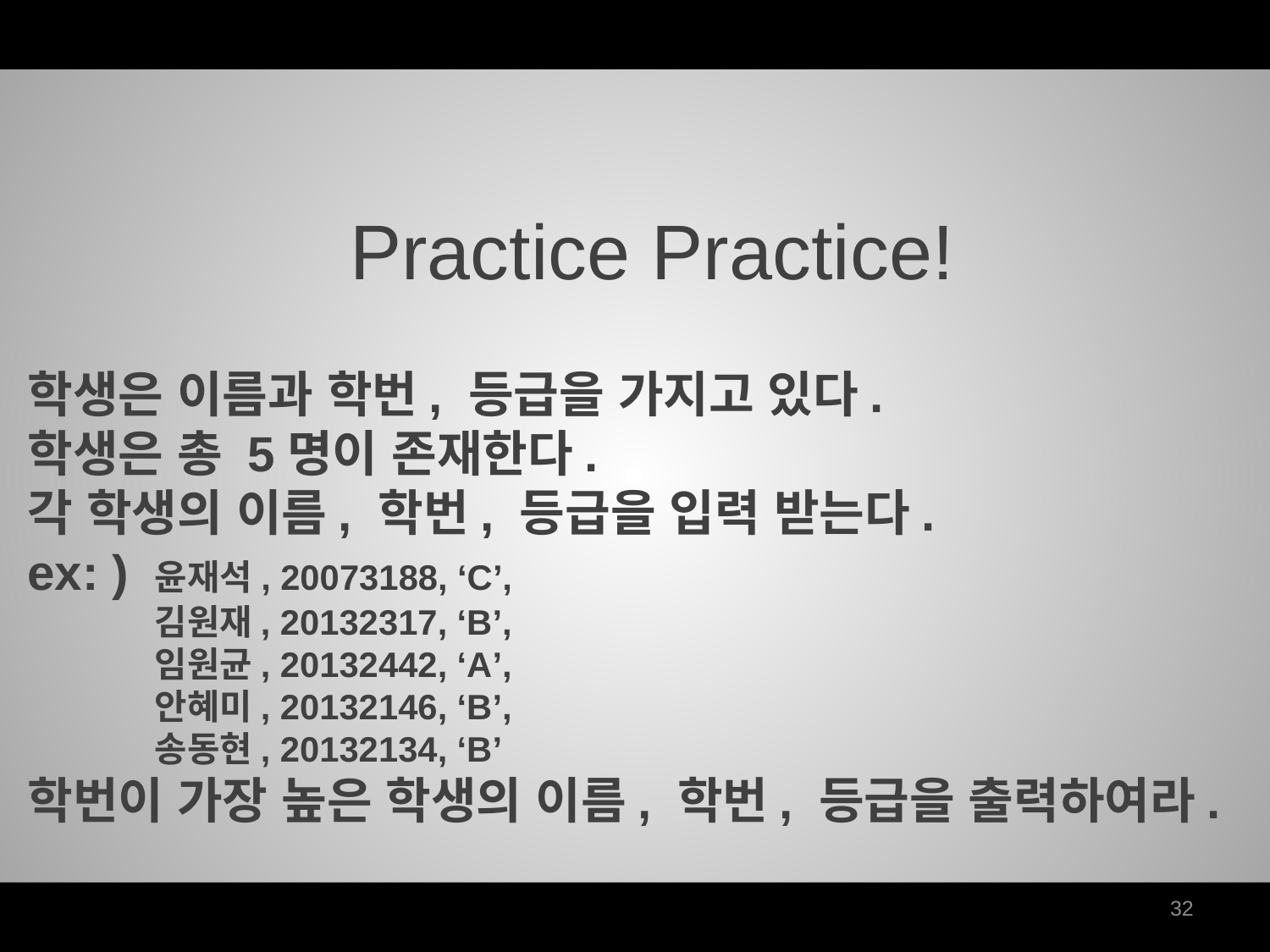

Practice Practice!

학생은 이름과 학번, 등급을 가지고 있다.
학생은 총 5명이 존재한다.
각 학생의 이름, 학번, 등급을 입력 받는다.
ex: ) 윤재석, 20073188, ‘C’,
	김원재, 20132317, ‘B’,
	임원균, 20132442, ‘A’,
	안혜미, 20132146, ‘B’,
	송동현, 20132134, ‘B’
학번이 가장 높은 학생의 이름, 학번, 등급을 출력하여라.
32